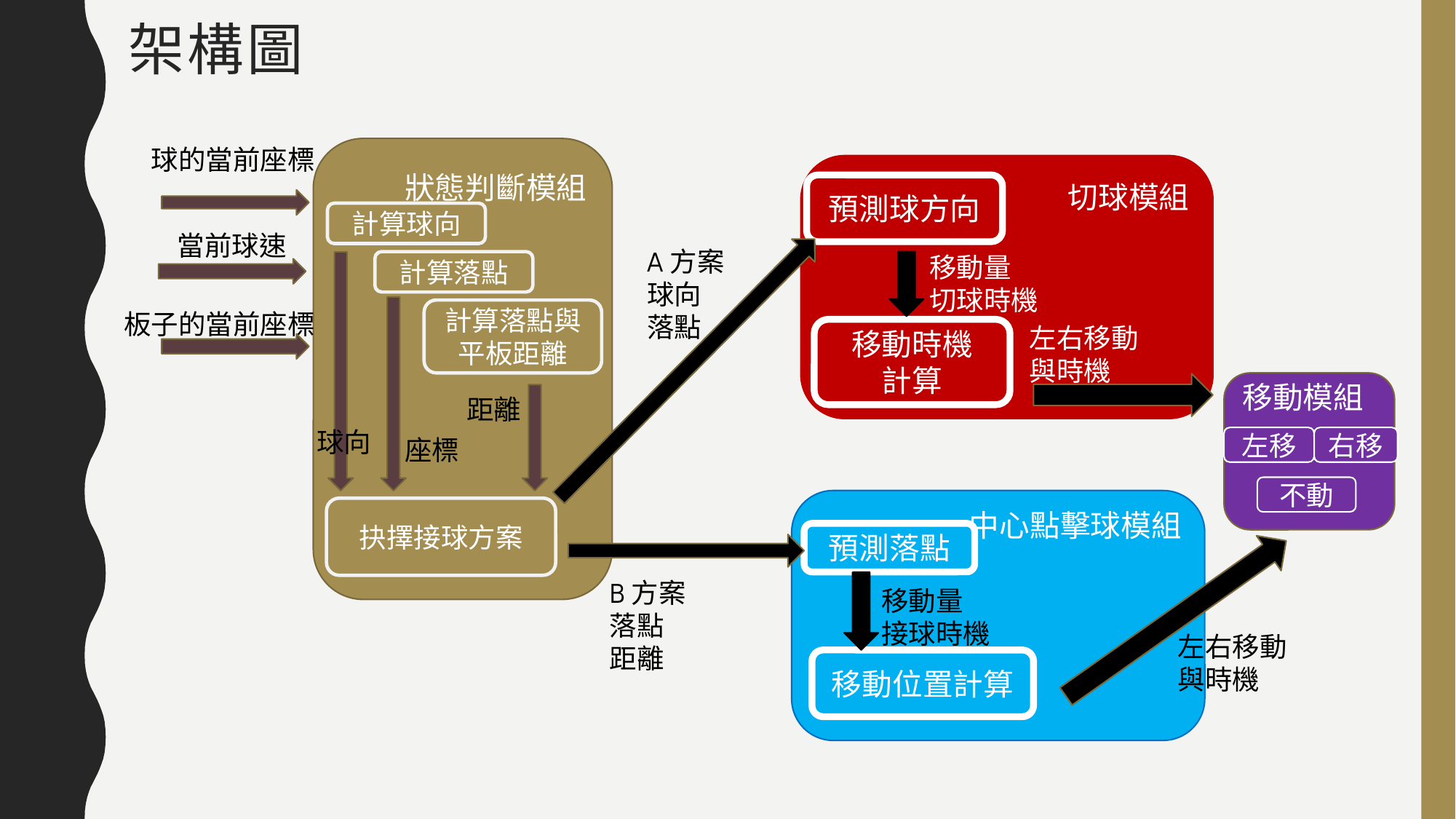

# 架構圖
球的當前座標
狀態判斷模組

切球模組

預測球方向

計算球向
當前球速
A方案
球向
落點
移動量
切球時機
計算落點

計算落點與平板距離
板子的當前座標
左右移動
與時機
移動時機
計算

移動模組

左移
右移
不動

距離
球向

座標
中心點擊球模組

抉擇接球方案
預測落點

B方案
落點
距離

移動量
接球時機

左右移動
與時機
移動位置計算